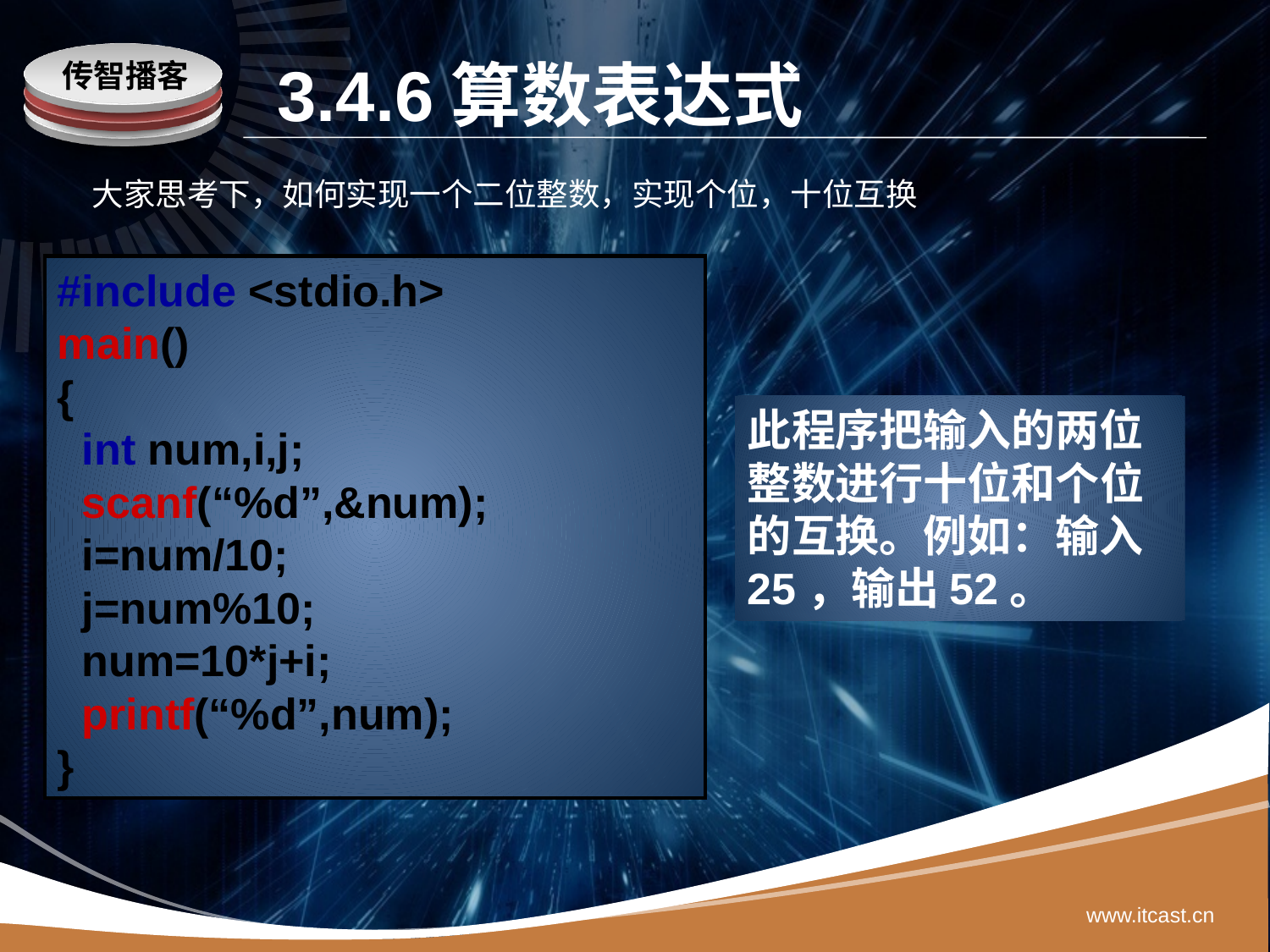

# 3.4.6算数表达式
大家思考下，如何实现一个二位整数，实现个位，十位互换
#include <stdio.h>
main()
{
  int num,i,j;
  scanf(“%d”,&num);
  i=num/10;
  j=num%10;
  num=10*j+i;
  printf(“%d”,num);
}
此程序把输入的两位整数进行十位和个位的互换。例如：输入25，输出52。
www.itcast.cn